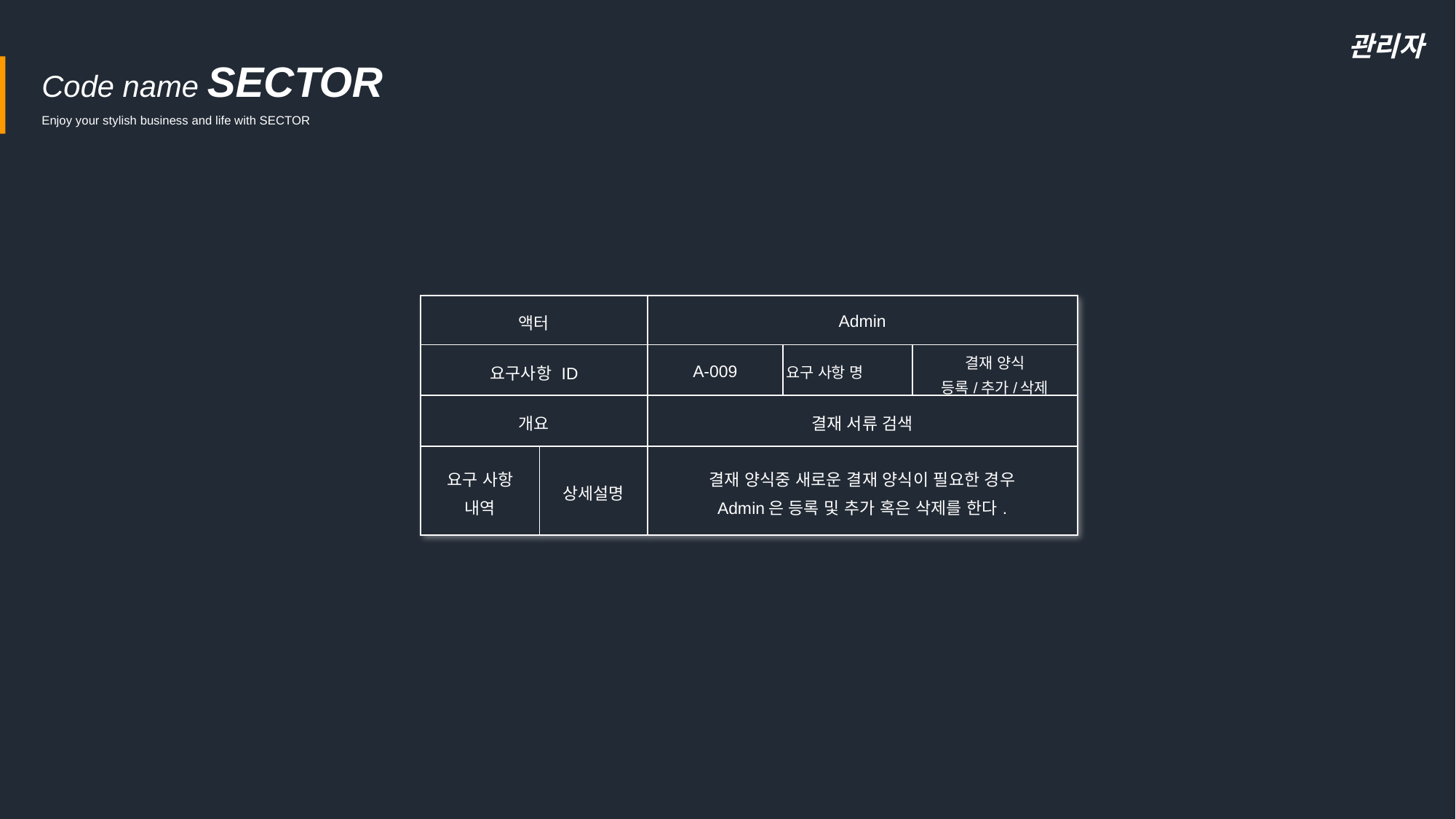

Code name SECTOR
Enjoy your stylish business and life with SECTOR
관리자

| 액터 |  | Admin |  |  |
| --- | --- | --- | --- | --- |
| 요구사항 ID |  | A-009 | 요구 사항 명 | 결재 양식 등록/추가/삭제 |
| 개요 |  | 결재 서류 검색 |  |  |
| 요구 사항 내역 | 상세설명 | 결재 양식중 새로운 결재 양식이 필요한 경우 Admin은 등록 및 추가 혹은 삭제를 한다. |  |  |